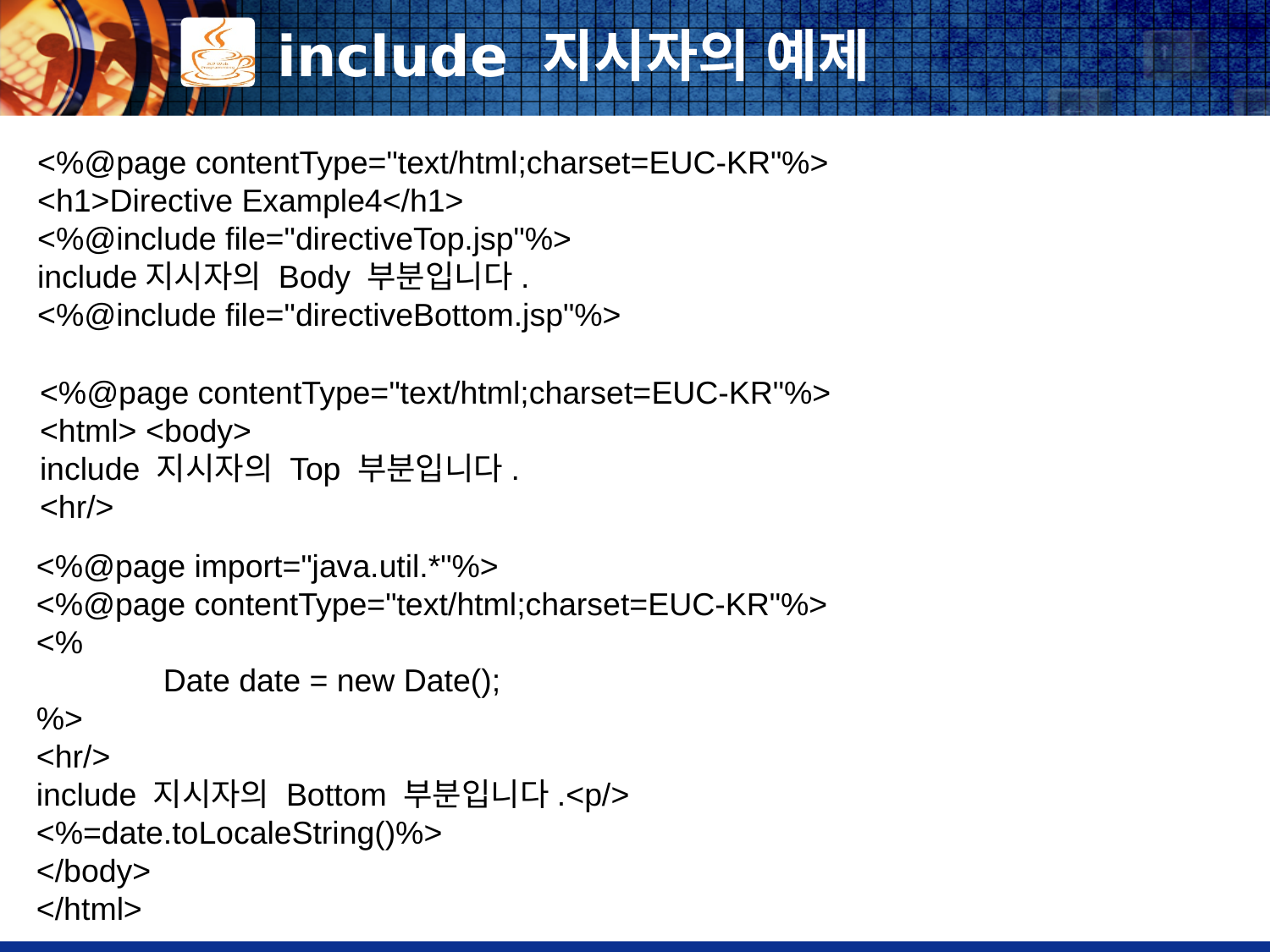

# include 지시자의 예제
<%@page contentType="text/html;charset=EUC-KR"%>
<h1>Directive Example4</h1>
<%@include file="directiveTop.jsp"%>
include지시자의 Body 부분입니다.
<%@include file="directiveBottom.jsp"%>
<%@page contentType="text/html;charset=EUC-KR"%>
<html> <body>
include 지시자의 Top 부분입니다.
<hr/>
<%@page import="java.util.*"%>
<%@page contentType="text/html;charset=EUC-KR"%>
<%
	Date date = new Date();
%>
<hr/>
include 지시자의 Bottom 부분입니다.<p/>
<%=date.toLocaleString()%>
</body>
</html>